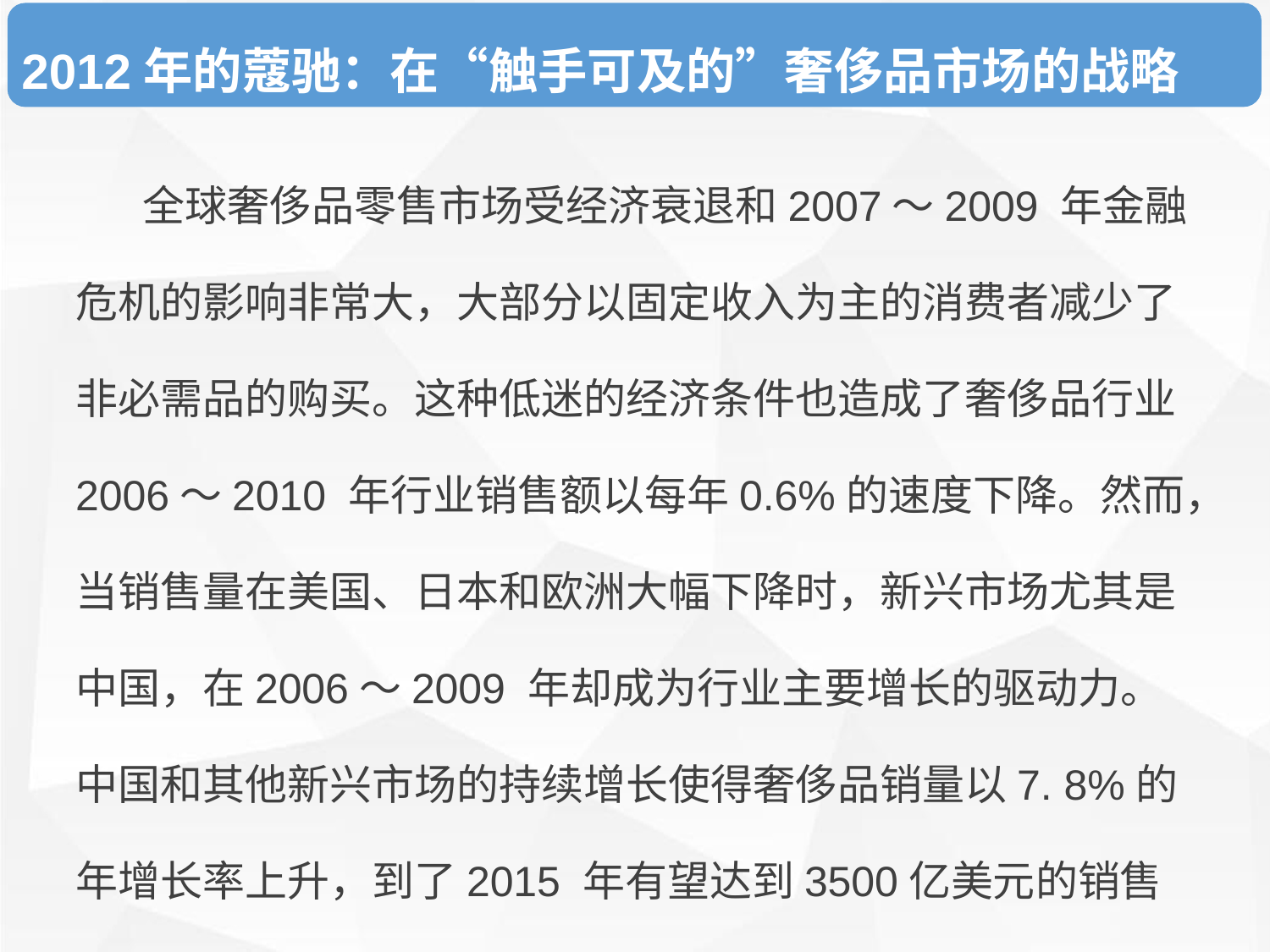

2012年的蔻驰：在“触手可及的”奢侈品市场的战略
      全球奢侈品零售市场受经济衰退和2007～2009 年金融危机的影响非常大，大部分以固定收入为主的消费者减少了非必需品的购买。这种低迷的经济条件也造成了奢侈品行业2006～2010 年行业销售额以每年0.6%的速度下降。然而，当销售量在美国、日本和欧洲大幅下降时，新兴市场尤其是中国，在2006～2009 年却成为行业主要增长的驱动力。中国和其他新兴市场的持续增长使得奢侈品销量以7. 8%的年增长率上升，到了2015 年有望达到3500亿美元的销售额。